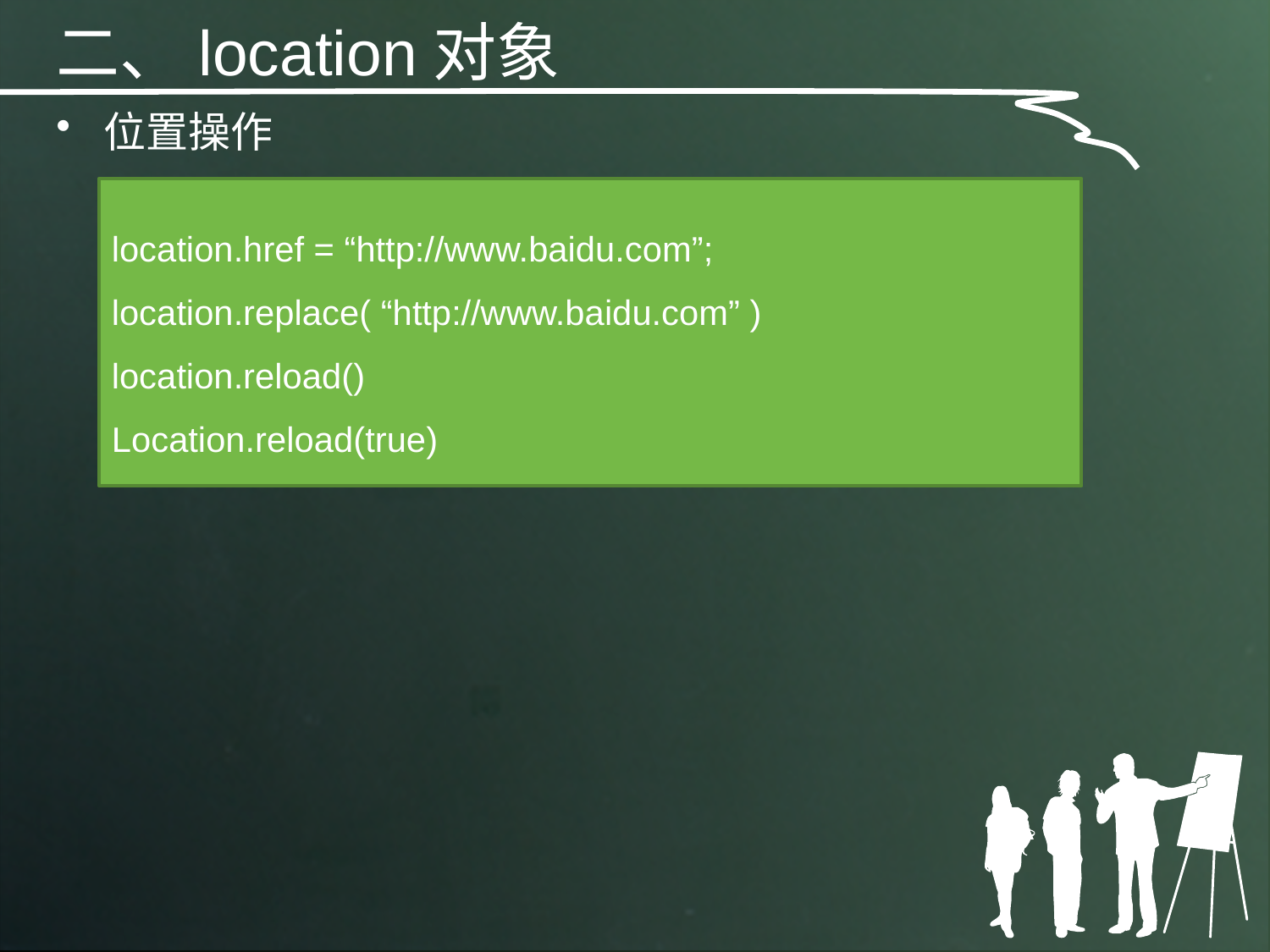

二、location对象

位置操作
location.href = “http://www.baidu.com”;
location.replace( “http://www.baidu.com” )
location.reload()
Location.reload(true)